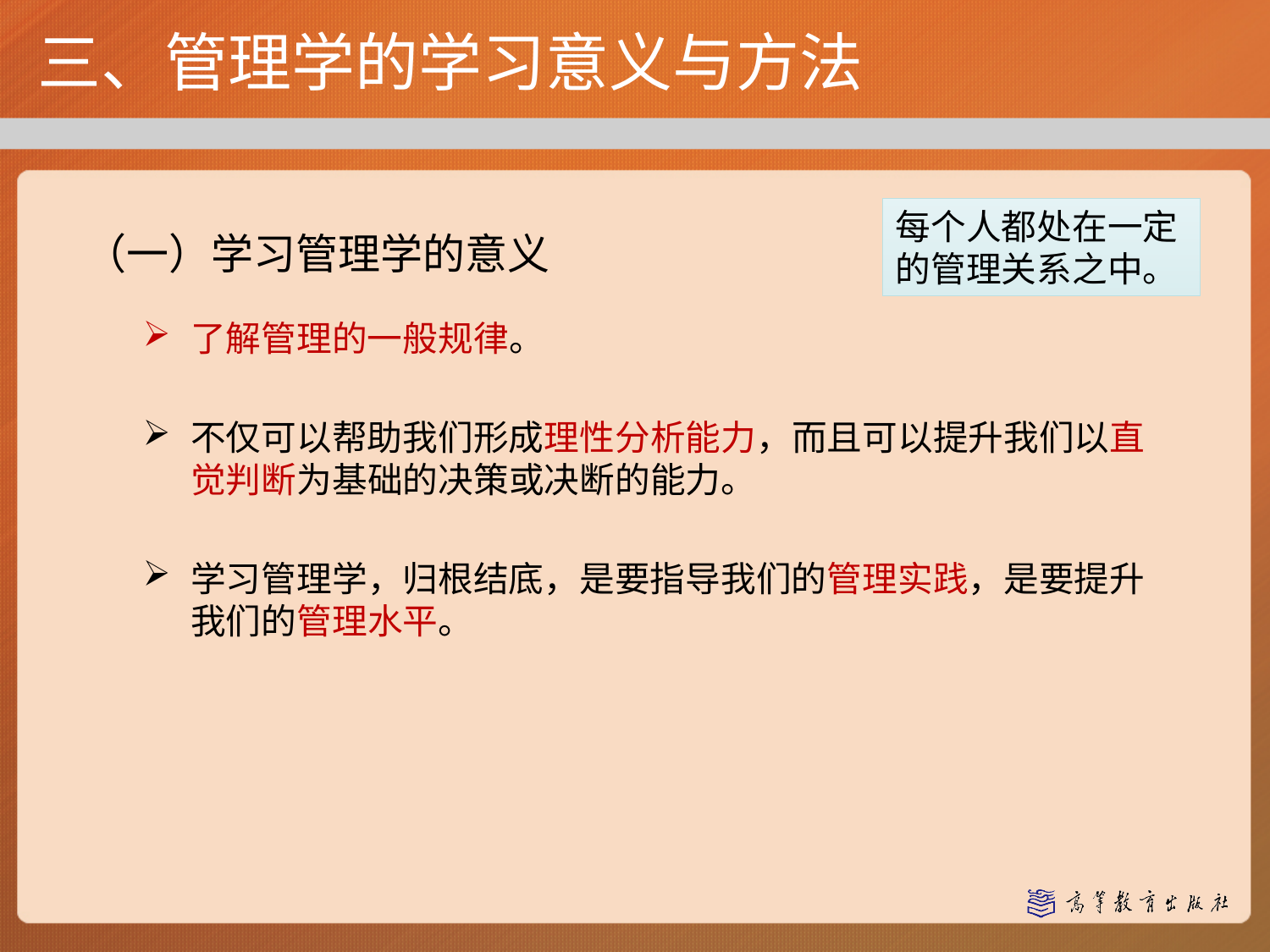

# 三、管理学的学习意义与方法
每个人都处在一定的管理关系之中。
（一）学习管理学的意义
了解管理的一般规律。

不仅可以帮助我们形成理性分析能力，而且可以提升我们以直觉判断为基础的决策或决断的能力。

学习管理学，归根结底，是要指导我们的管理实践，是要提升我们的管理水平。